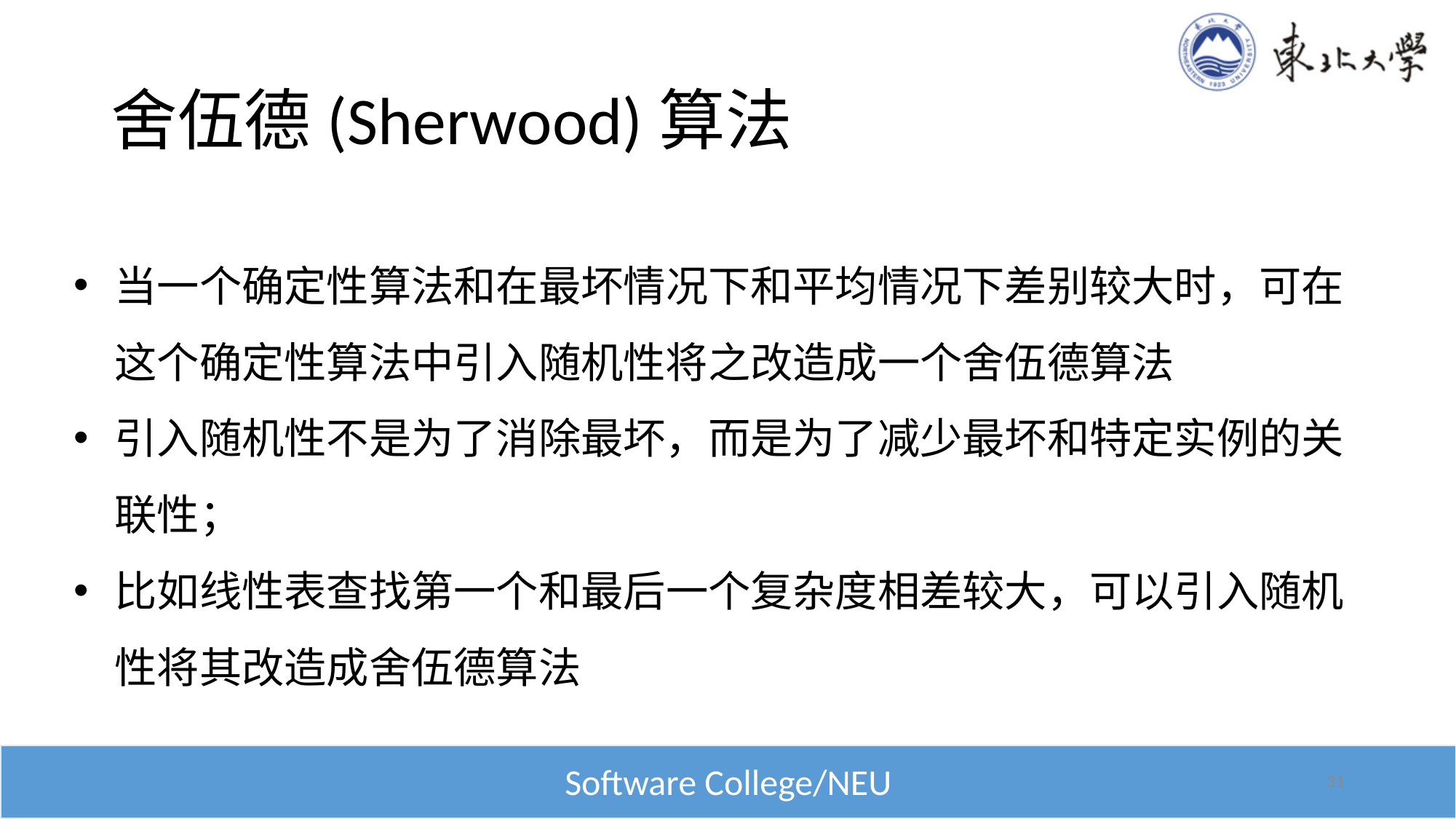

# 舍伍德(Sherwood)算法
当一个确定性算法和在最坏情况下和平均情况下差别较大时，可在这个确定性算法中引入随机性将之改造成一个舍伍德算法
引入随机性不是为了消除最坏，而是为了减少最坏和特定实例的关联性；
比如线性表查找第一个和最后一个复杂度相差较大，可以引入随机性将其改造成舍伍德算法
31